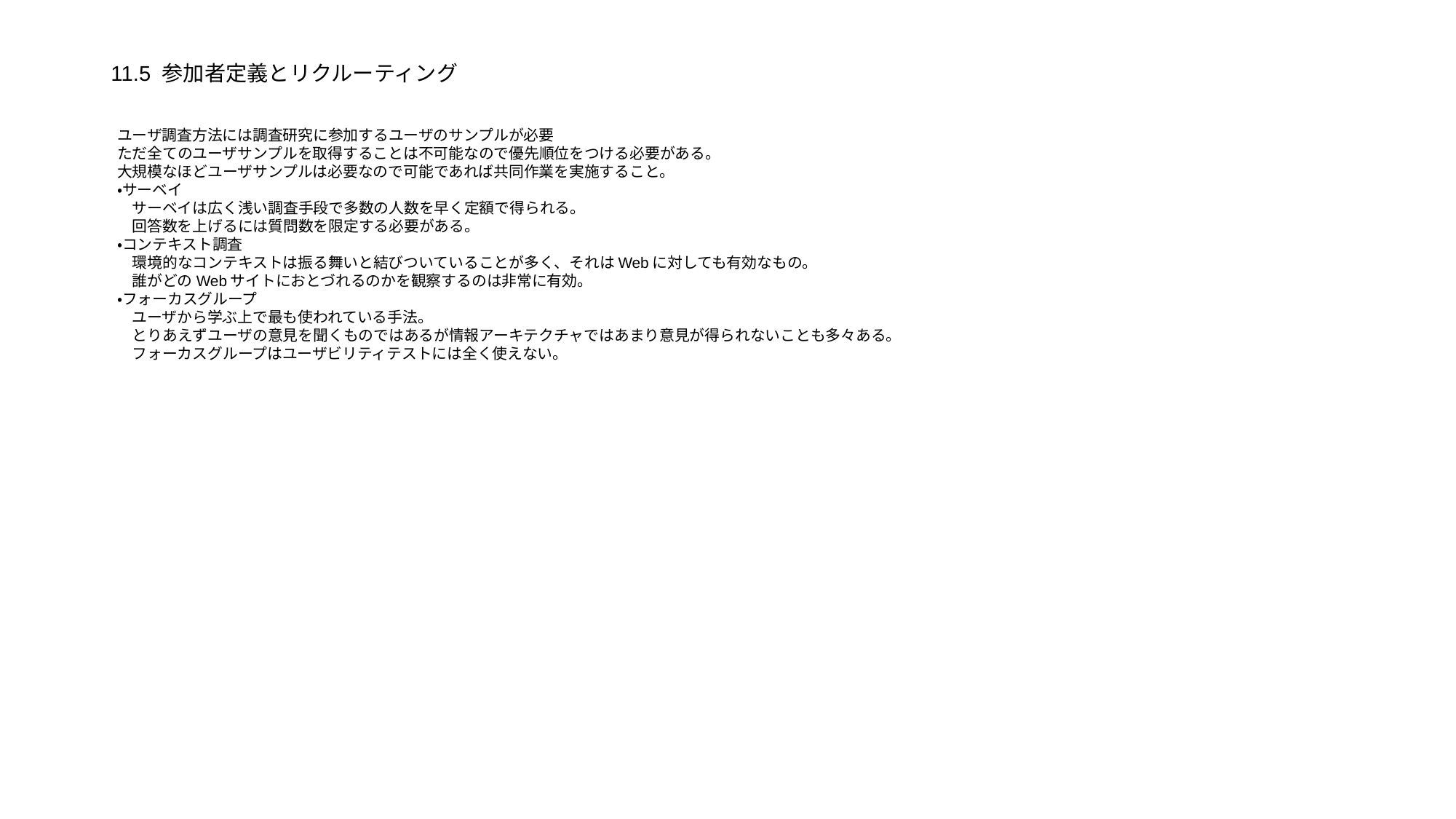

# 11.5 参加者定義とリクルーティング
ユーザ調査方法には調査研究に参加するユーザのサンプルが必要
ただ全てのユーザサンプルを取得することは不可能なので優先順位をつける必要がある。
大規模なほどユーザサンプルは必要なので可能であれば共同作業を実施すること。
・サーベイ
　サーベイは広く浅い調査手段で多数の人数を早く定額で得られる。
　回答数を上げるには質問数を限定する必要がある。
・コンテキスト調査
　環境的なコンテキストは振る舞いと結びついていることが多く、それはWebに対しても有効なもの。
　誰がどのWebサイトにおとづれるのかを観察するのは非常に有効。
・フォーカスグループ
　ユーザから学ぶ上で最も使われている手法。
　とりあえずユーザの意見を聞くものではあるが情報アーキテクチャではあまり意見が得られないことも多々ある。
　フォーカスグループはユーザビリティテストには全く使えない。